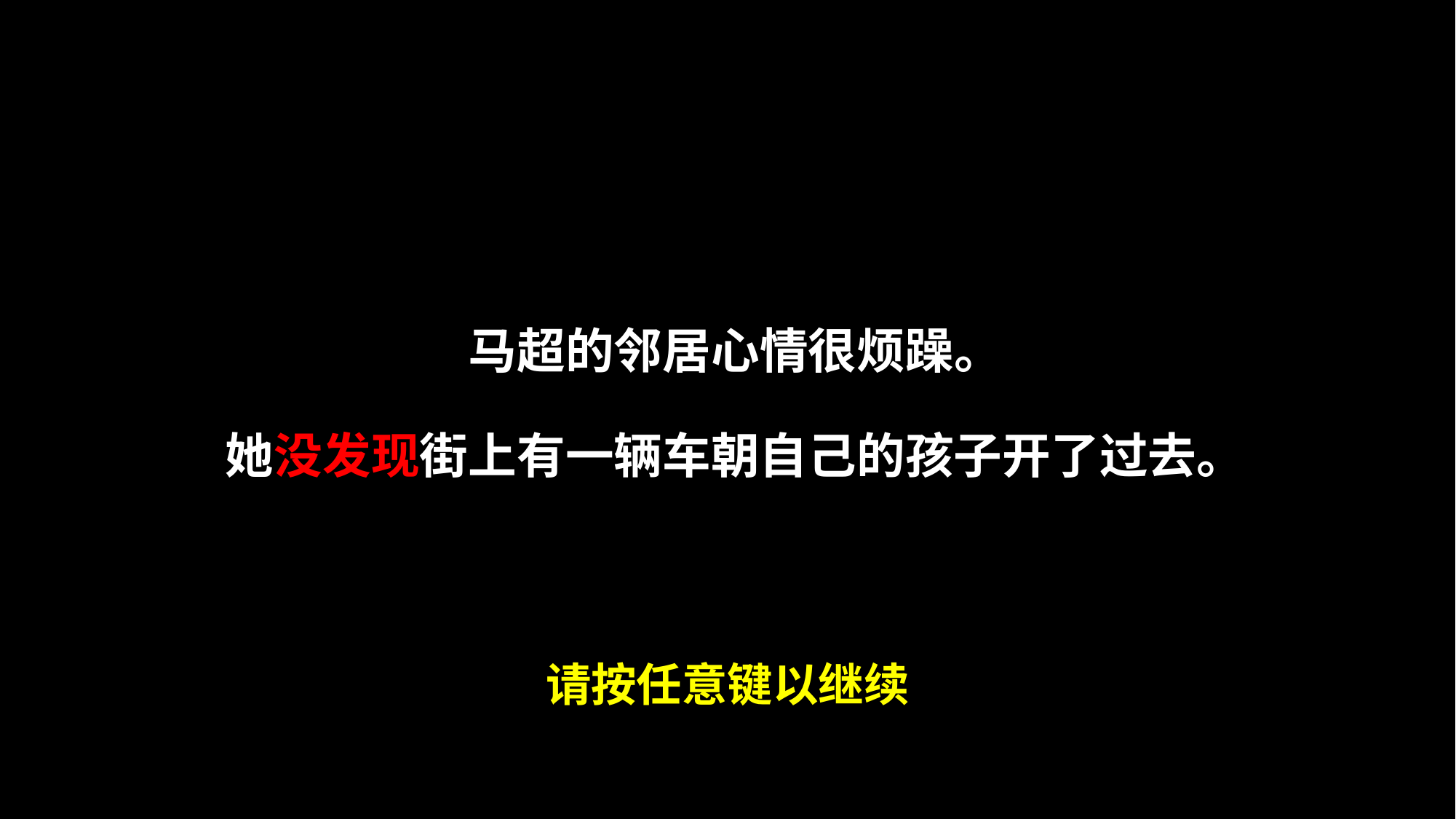

# 马超的邻居心情很烦躁。 她没发现街上有一辆车朝自己的孩子开了过去。
请按任意键以继续